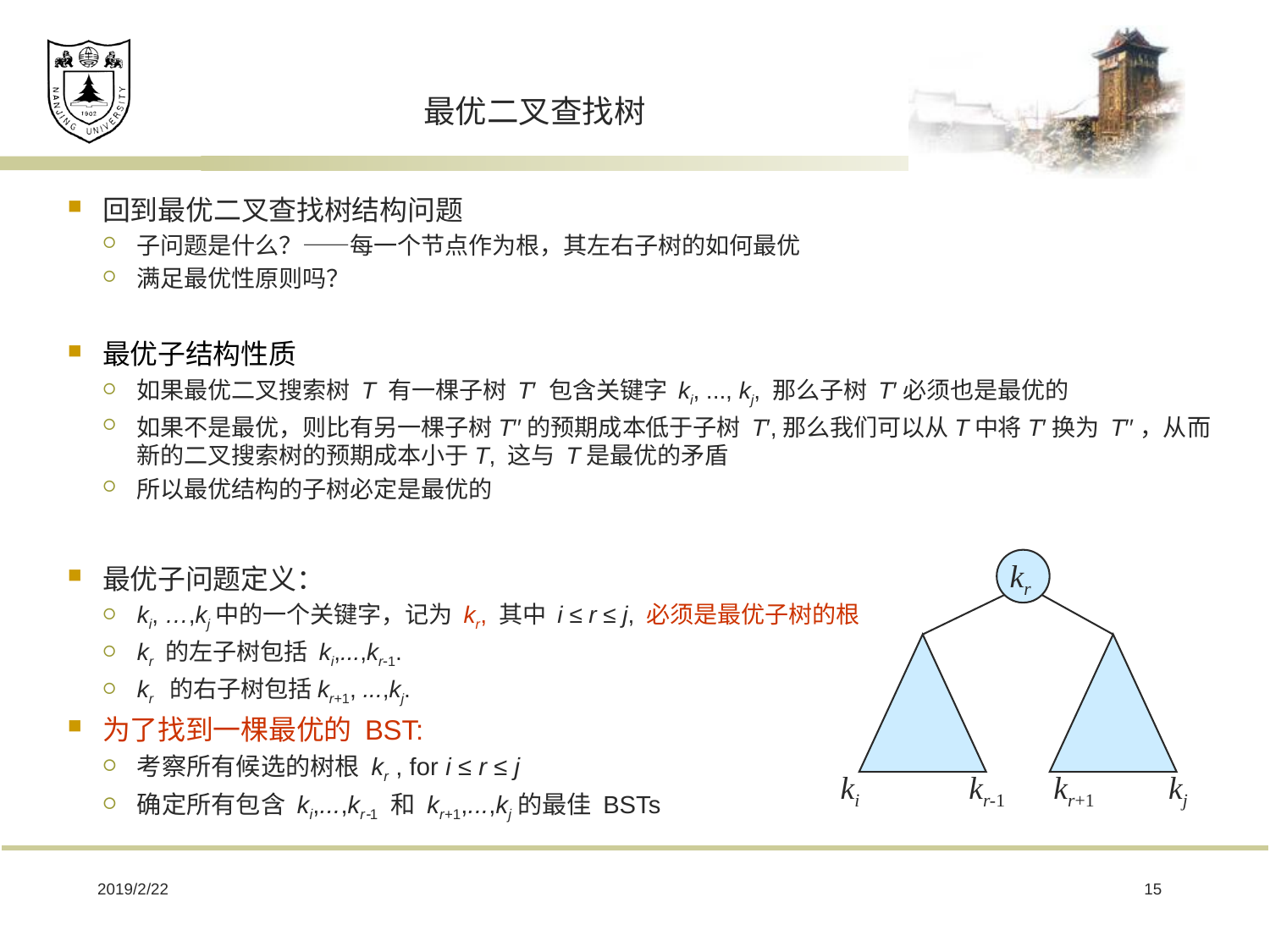

# 最优二叉查找树
回到最优二叉查找树结构问题
子问题是什么？——每一个节点作为根，其左右子树的如何最优
满足最优性原则吗？

最优子结构性质
如果最优二叉搜索树 T 有一棵子树 T′ 包含关键字 ki, ..., kj, 那么子树 T′必须也是最优的
如果不是最优，则比有另一棵子树T′′的预期成本低于子树 T′,那么我们可以从T中将T′换为 T′′，从而新的二叉搜索树的预期成本小于T, 这与 T是最优的矛盾
所以最优结构的子树必定是最优的

最优子问题定义：
ki, …,kj中的一个关键字，记为 kr, 其中 i ≤ r ≤ j, 必须是最优子树的根
kr 的左子树包括 ki,...,kr−1.
kr  的右子树包括kr+1, ...,kj.
为了找到一棵最优的 BST:
考察所有候选的树根 kr , for i ≤ r ≤ j
确定所有包含 ki,...,kr−1 和 kr+1,...,kj的最佳 BSTs

kr

ki
kr-1
kr+1
kj
15
2019/2/22